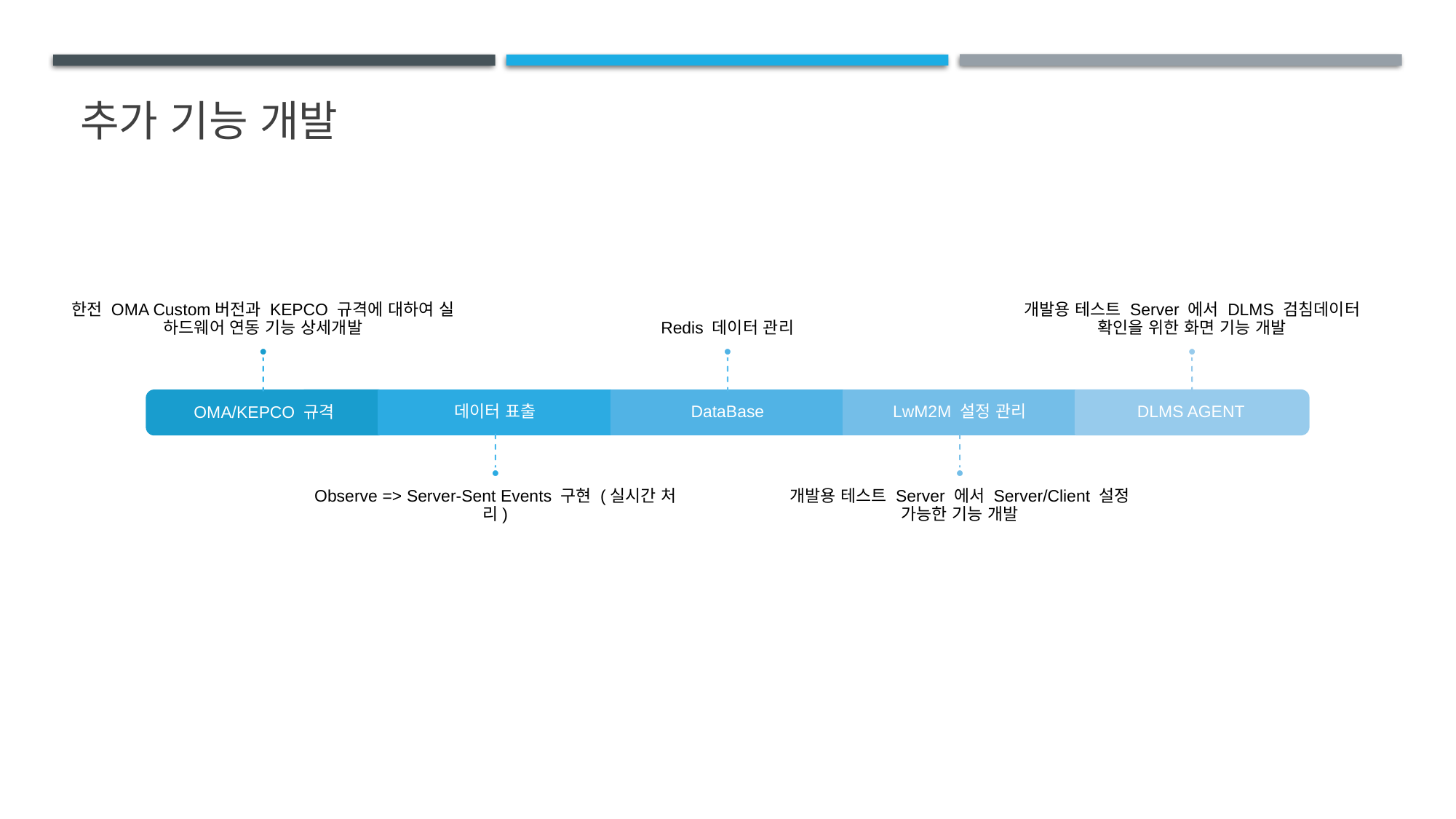

# 추가 기능 개발
OMA/KEPCO 규격
한전 OMA Custom버전과 KEPCO 규격에 대하여 실 하드웨어 연동 기능 상세개발
데이터 표출
Observe => Server-Sent Events 구현 (실시간 처리)
DataBase
Redis 데이터 관리
LwM2M 설정 관리
개발용 테스트 Server 에서 Server/Client 설정 가능한 기능 개발
DLMS AGENT
개발용 테스트 Server 에서 DLMS 검침데이터 확인을 위한 화면 기능 개발